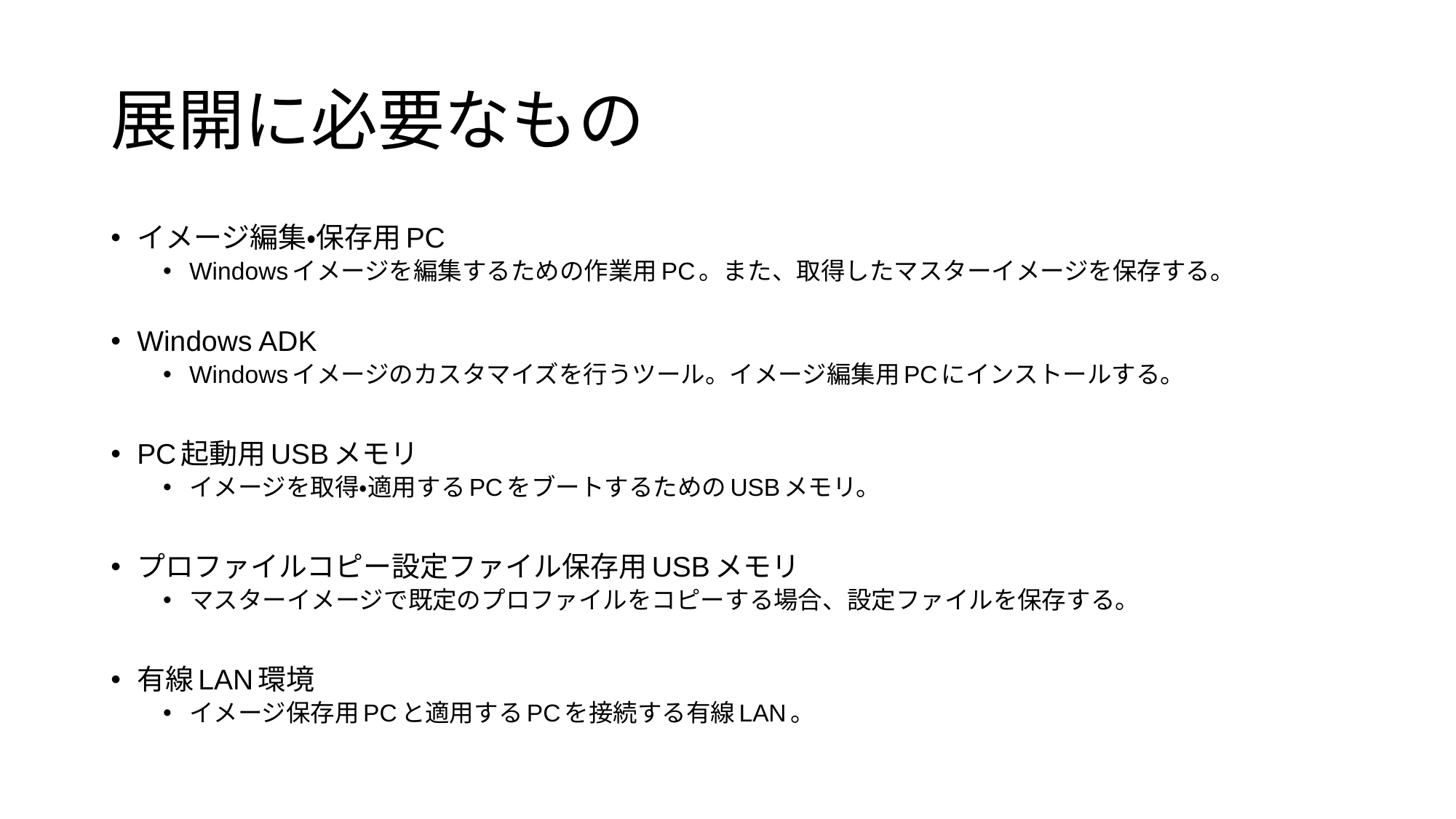

# 展開に必要なもの
イメージ編集・保存用PC
Windowsイメージを編集するための作業用PC。また、取得したマスターイメージを保存する。

Windows ADK
Windowsイメージのカスタマイズを行うツール。イメージ編集用PCにインストールする。

PC起動用USBメモリ
イメージを取得・適用するPCをブートするためのUSBメモリ。

プロファイルコピー設定ファイル保存用USBメモリ
マスターイメージで既定のプロファイルをコピーする場合、設定ファイルを保存する。

有線LAN環境
イメージ保存用PCと適用するPCを接続する有線LAN。